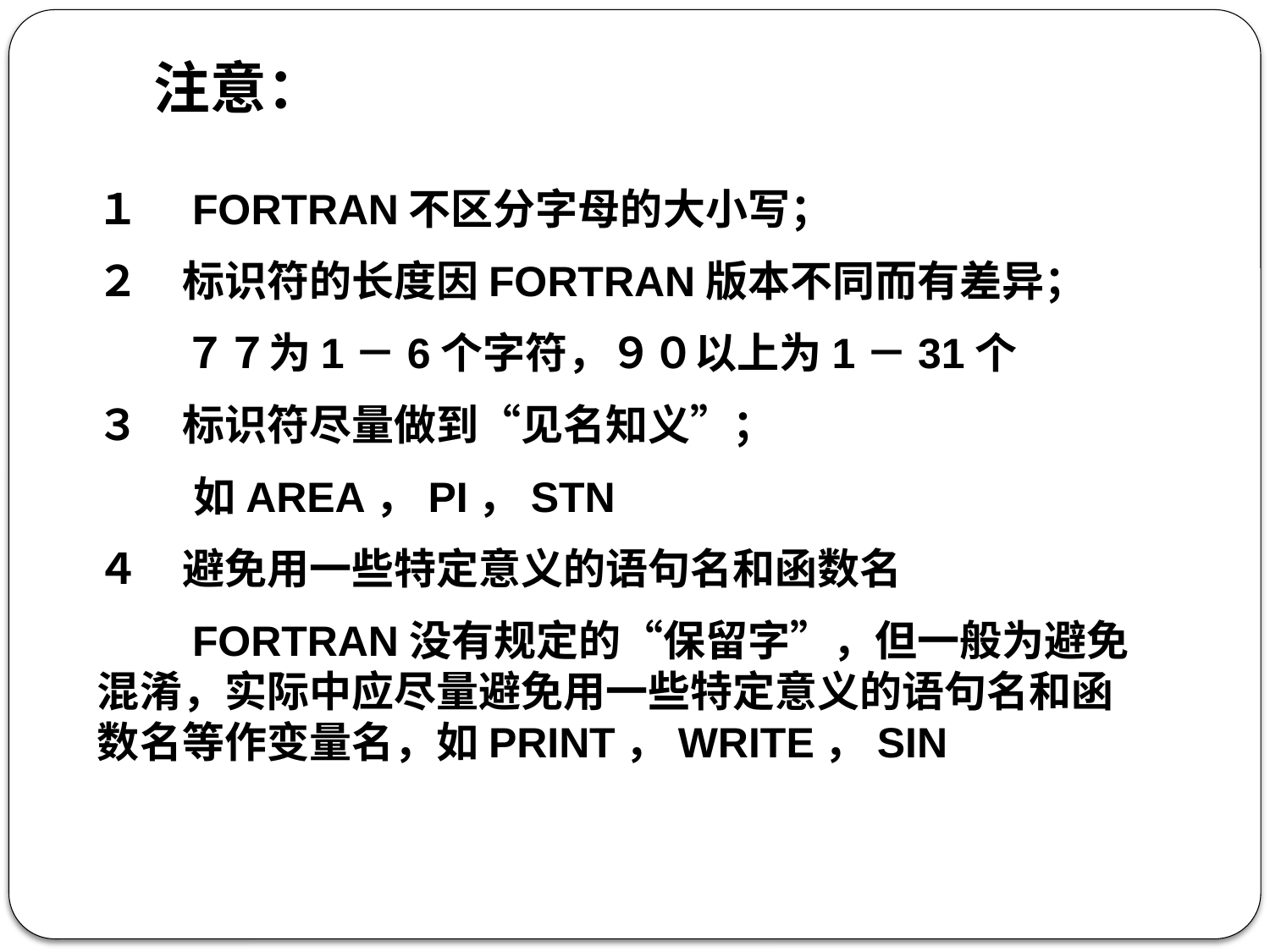

注意：
１　FORTRAN不区分字母的大小写；
２　标识符的长度因FORTRAN版本不同而有差异；
        ７７为1－6个字符，９０以上为1－31个
３　标识符尽量做到“见名知义”；
         如AREA，PI，STN
４　避免用一些特定意义的语句名和函数名
        FORTRAN没有规定的“保留字”，但一般为避免混淆，实际中应尽量避免用一些特定意义的语句名和函数名等作变量名，如PRINT，WRITE，SIN